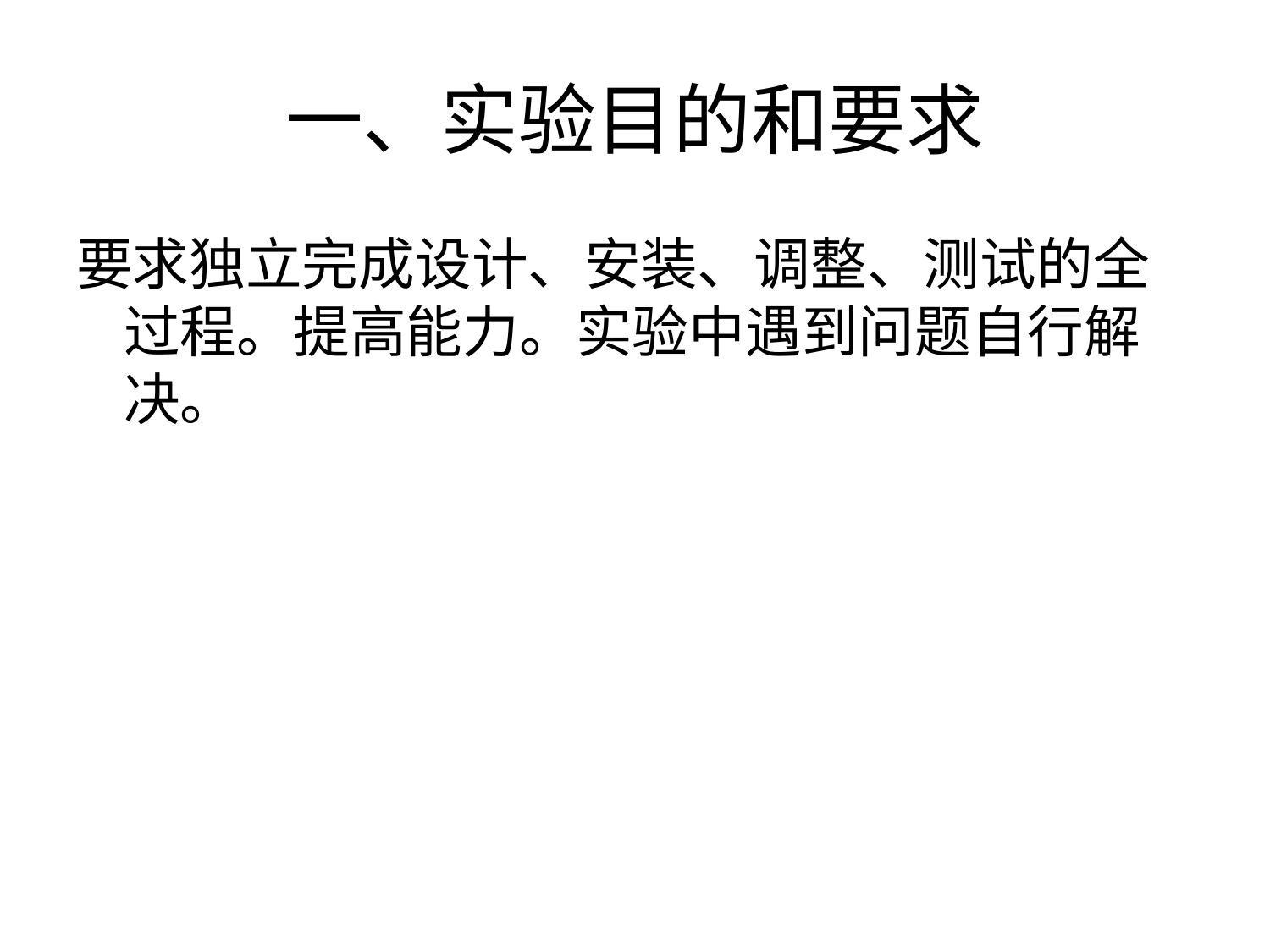

# 一、实验目的和要求
要求独立完成设计、安装、调整、测试的全过程。提高能力。实验中遇到问题自行解决。